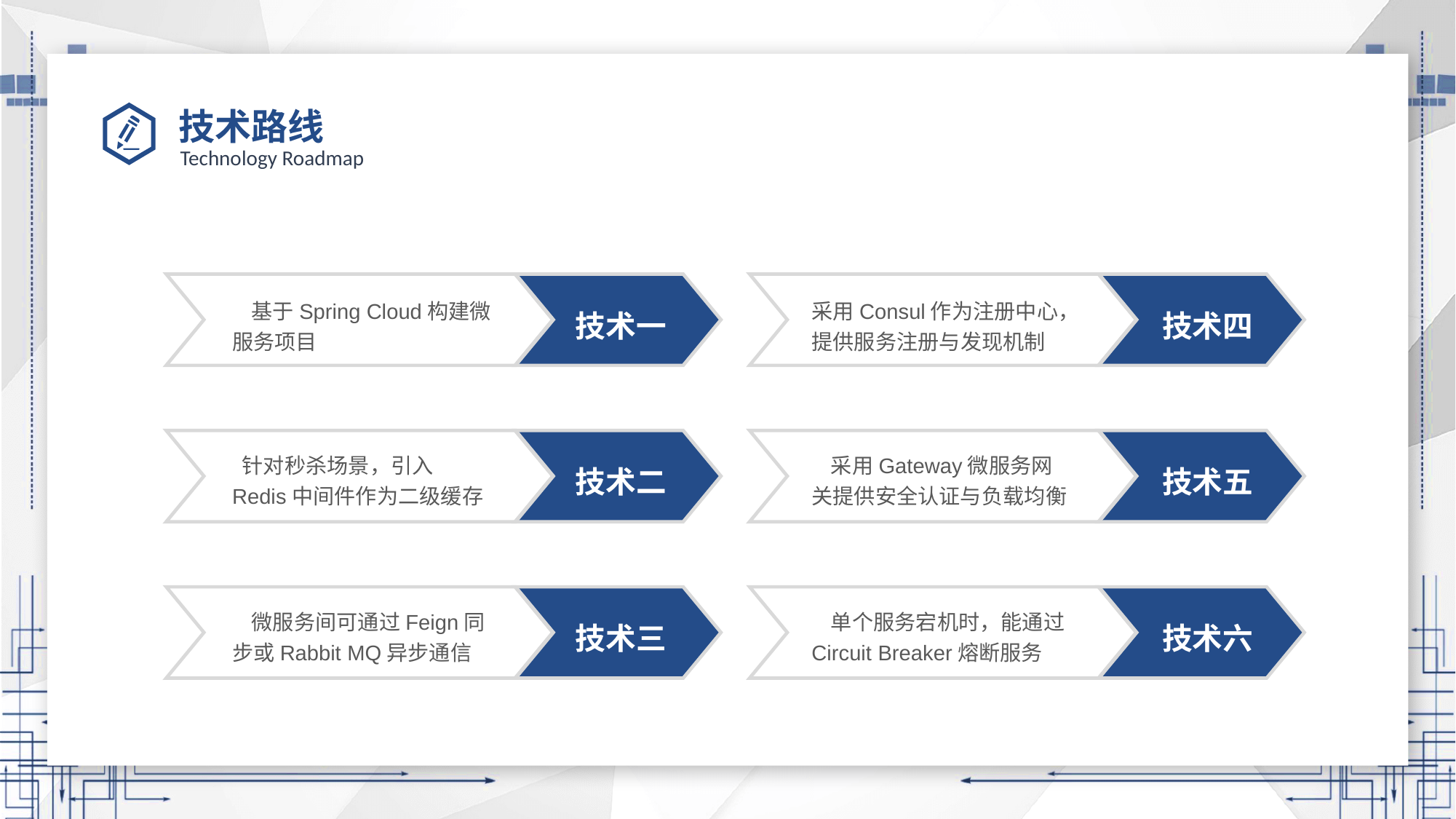

# 技术路线
Technology Roadmap

   基于Spring Cloud构建微服务项目
技术一

采用Consul作为注册中心，提供服务注册与发现机制
技术四

 针对秒杀场景，引入Redis中间件作为二级缓存
技术二

   采用Gateway微服务网关提供安全认证与负载均衡
技术五

   微服务间可通过Feign同步或Rabbit MQ异步通信
技术三

   单个服务宕机时，能通过Circuit Breaker熔断服务
技术六